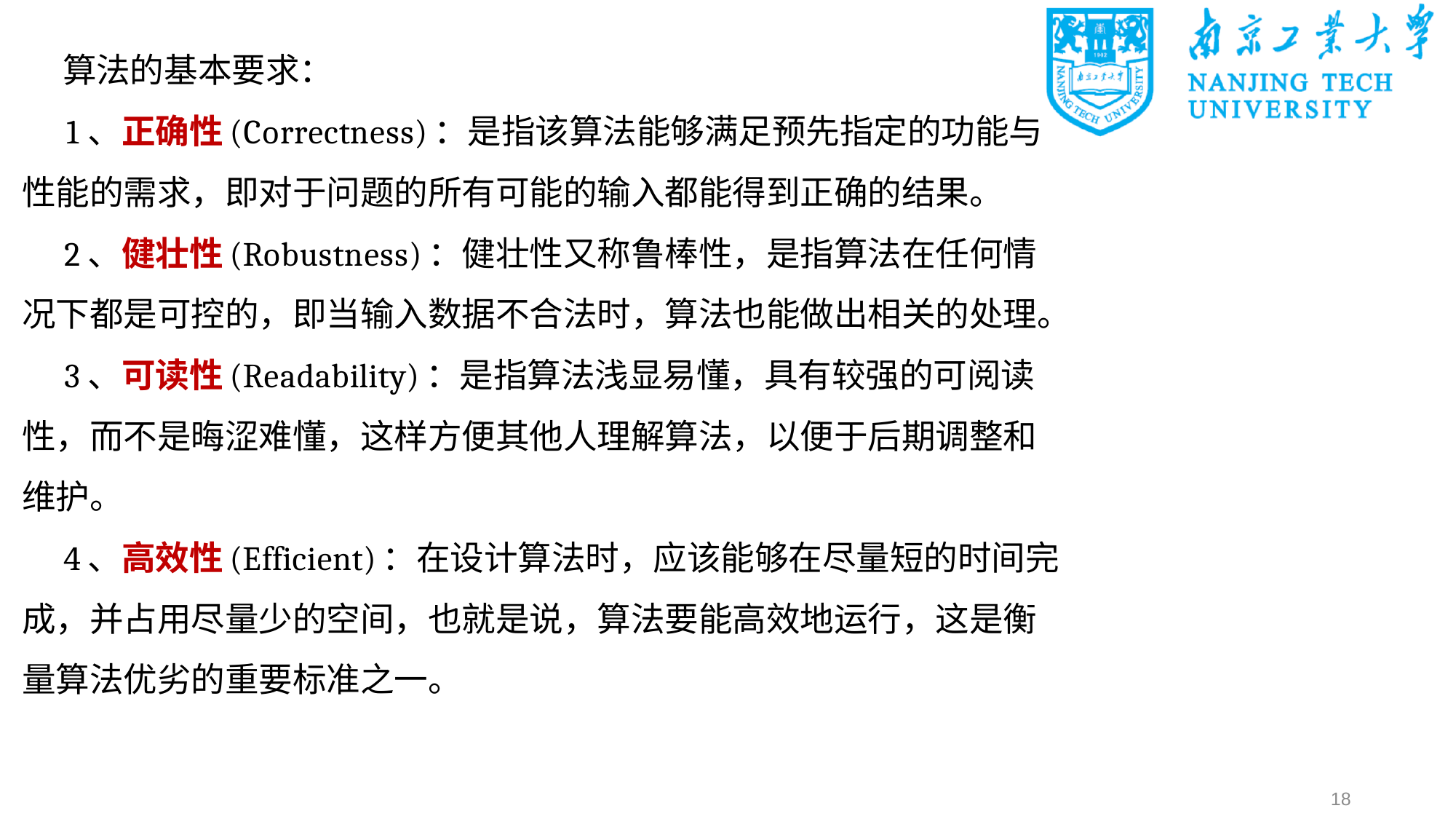

算法的基本要求：
1、正确性(Correctness)：是指该算法能够满足预先指定的功能与性能的需求，即对于问题的所有可能的输入都能得到正确的结果。
2、健壮性(Robustness)：健壮性又称鲁棒性，是指算法在任何情况下都是可控的，即当输入数据不合法时，算法也能做出相关的处理。
3、可读性(Readability)：是指算法浅显易懂，具有较强的可阅读性，而不是晦涩难懂，这样方便其他人理解算法，以便于后期调整和维护。
4、高效性(Efficient)：在设计算法时，应该能够在尽量短的时间完成，并占用尽量少的空间，也就是说，算法要能高效地运行，这是衡量算法优劣的重要标准之一。

18